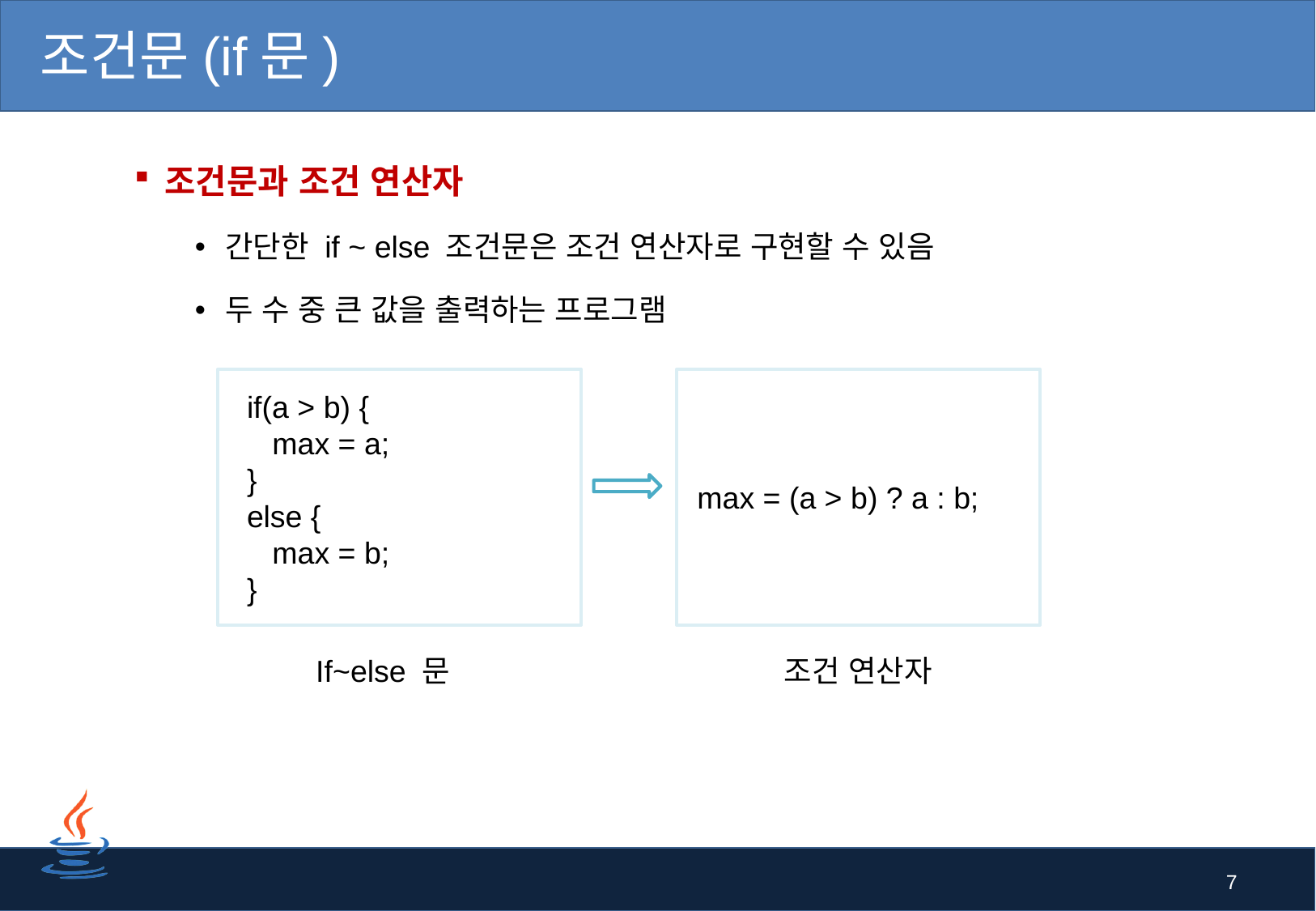

# 조건문(if문)
조건문과 조건 연산자
간단한 if ~ else 조건문은 조건 연산자로 구현할 수 있음
두 수 중 큰 값을 출력하는 프로그램

  if(a > b) {
     max = a;
  }
  else {
     max = b;
  }
 max = (a > b) ? a : b;

If~else 문
조건 연산자
7